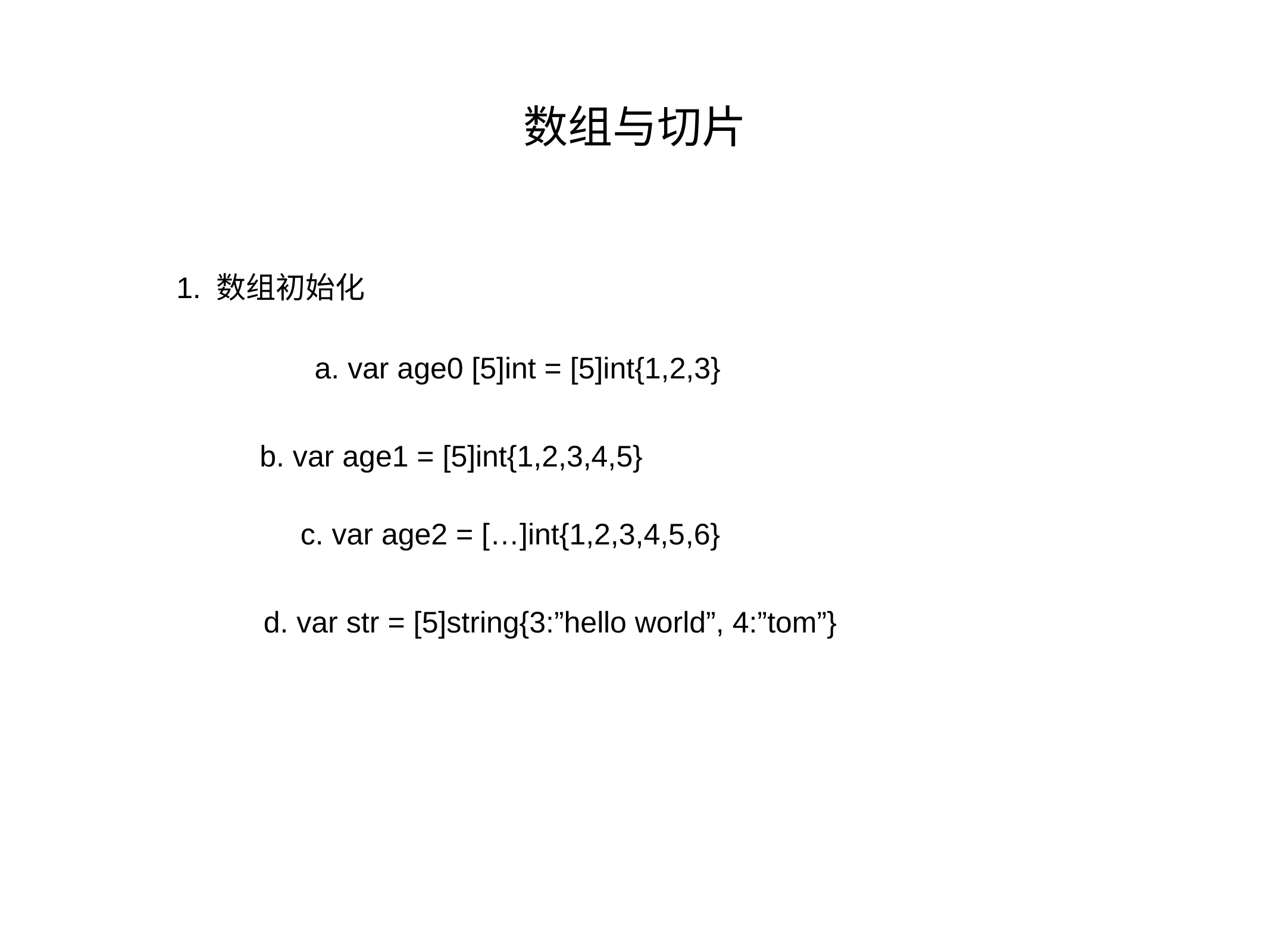

数组与切片
1. 数组初始化
a. var age0 [5]int = [5]int{1,2,3}
b. var age1 = [5]int{1,2,3,4,5}
c. var age2 = […]int{1,2,3,4,5,6}
d. var str = [5]string{3:”hello world”, 4:”tom”}